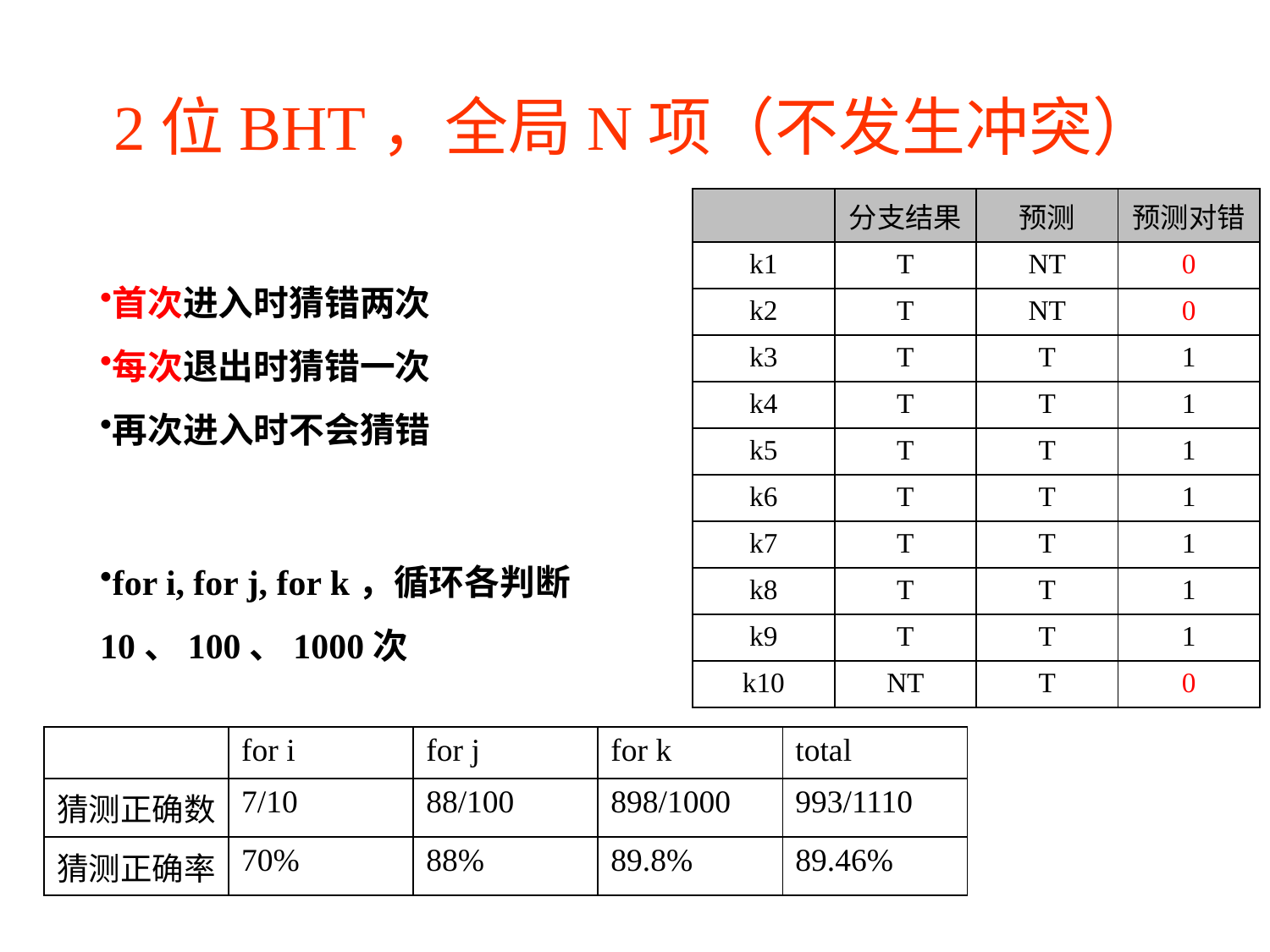

# 2位BHT，全局N项（不发生冲突）
|  | 分支结果 | 预测 | 预测对错 |
| --- | --- | --- | --- |
| k1 | T | NT | 0 |
| k2 | T | NT | 0 |
| k3 | T | T | 1 |
| k4 | T | T | 1 |
| k5 | T | T | 1 |
| k6 | T | T | 1 |
| k7 | T | T | 1 |
| k8 | T | T | 1 |
| k9 | T | T | 1 |
| k10 | NT | T | 0 |
首次进入时猜错两次
每次退出时猜错一次
再次进入时不会猜错

for i, for j, for k，循环各判断10、100、1000次

|  | for i | for j | for k | total |
| --- | --- | --- | --- | --- |
| 猜测正确数 | 7/10 | 88/100 | 898/1000 | 993/1110 |
| 猜测正确率 | 70% | 88% | 89.8% | 89.46% |